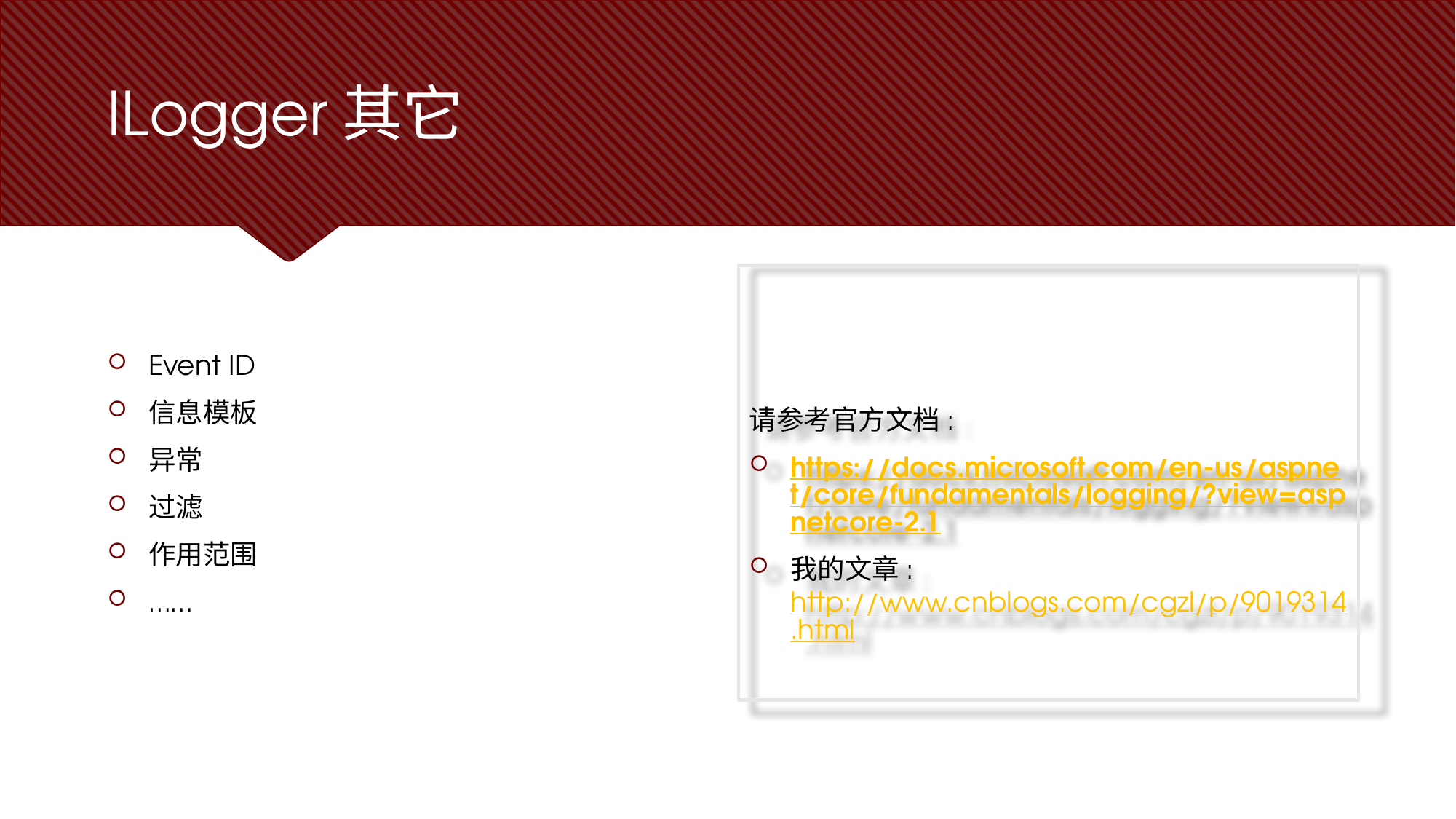

# ILogger其它
请参考官方文档:
https://docs.microsoft.com/en-us/aspnet/core/fundamentals/logging/?view=aspnetcore-2.1
我的文章: http://www.cnblogs.com/cgzl/p/9019314.html
Event ID
信息模板
异常
过滤
作用范围
……